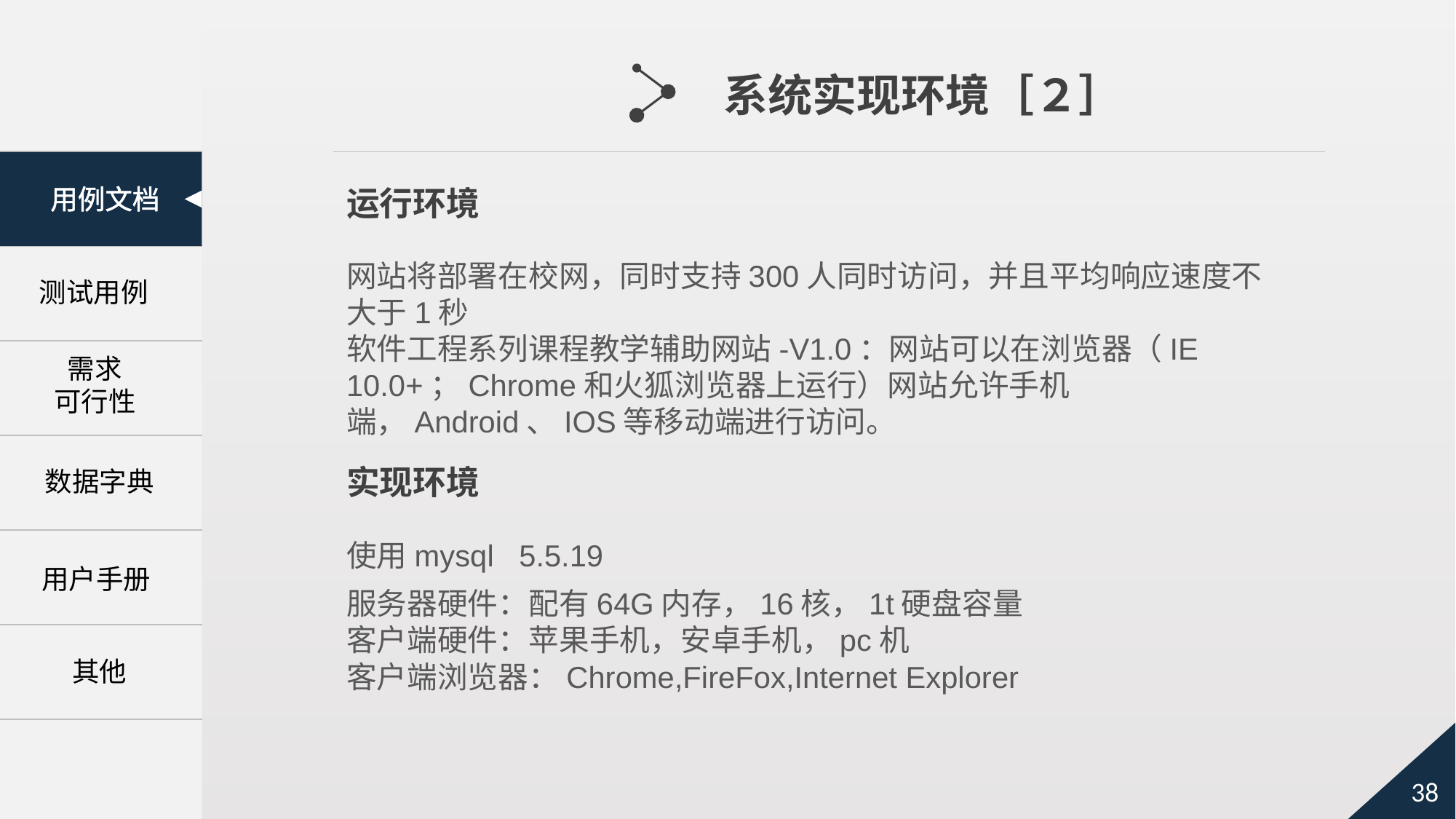

系统实现环境［２］

用例文档
　  测试用例
需求
可行性
数据字典
　用户手册
运行环境
网站将部署在校网，同时支持300人同时访问，并且平均响应速度不大于1秒
软件工程系列课程教学辅助网站-V1.0：网站可以在浏览器（IE 10.0+；Chrome和火狐浏览器上运行）网站允许手机端，Android、IOS等移动端进行访问。
实现环境
使用mysql   5.5.19
服务器硬件：配有64G内存，16核，1t硬盘容量
客户端硬件：苹果手机，安卓手机，pc机
客户端浏览器：Chrome,FireFox,Internet Explorer

其他